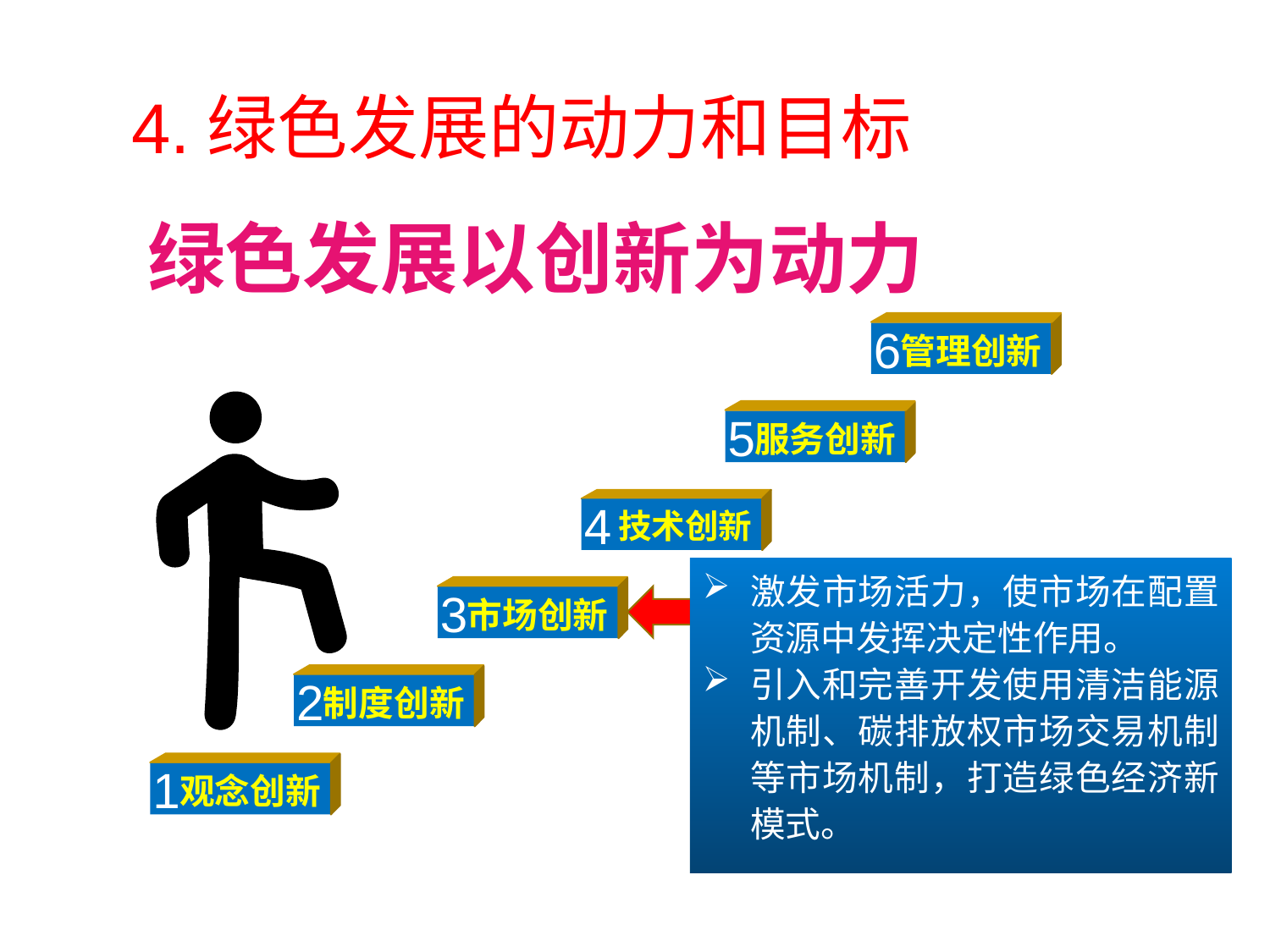

4.绿色发展的动力和目标
# 绿色发展以创新为动力

6
管理创新

5
服务创新

4
技术创新
激发市场活力，使市场在配置资源中发挥决定性作用。
引入和完善开发使用清洁能源机制、碳排放权市场交易机制等市场机制，打造绿色经济新模式。

3
市场创新

2
制度创新

1
观念创新